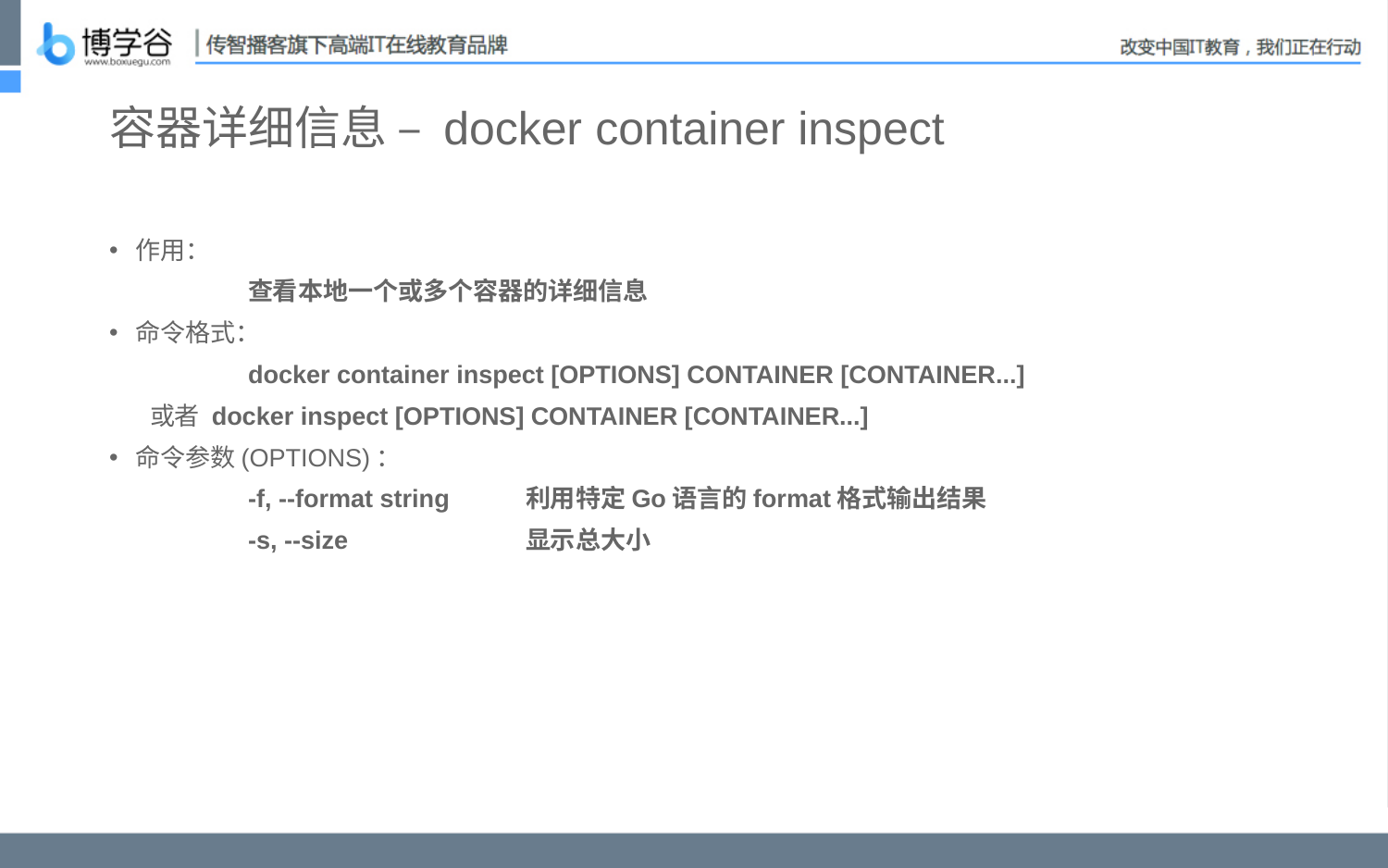

# 容器详细信息 – docker container inspect
作用：
	查看本地一个或多个容器的详细信息
命令格式：
	docker container inspect [OPTIONS] CONTAINER [CONTAINER...]
      或者 docker inspect [OPTIONS] CONTAINER [CONTAINER...]
命令参数(OPTIONS)：
	-f, --format string	利用特定Go语言的format格式输出结果
	-s, --size		显示总大小